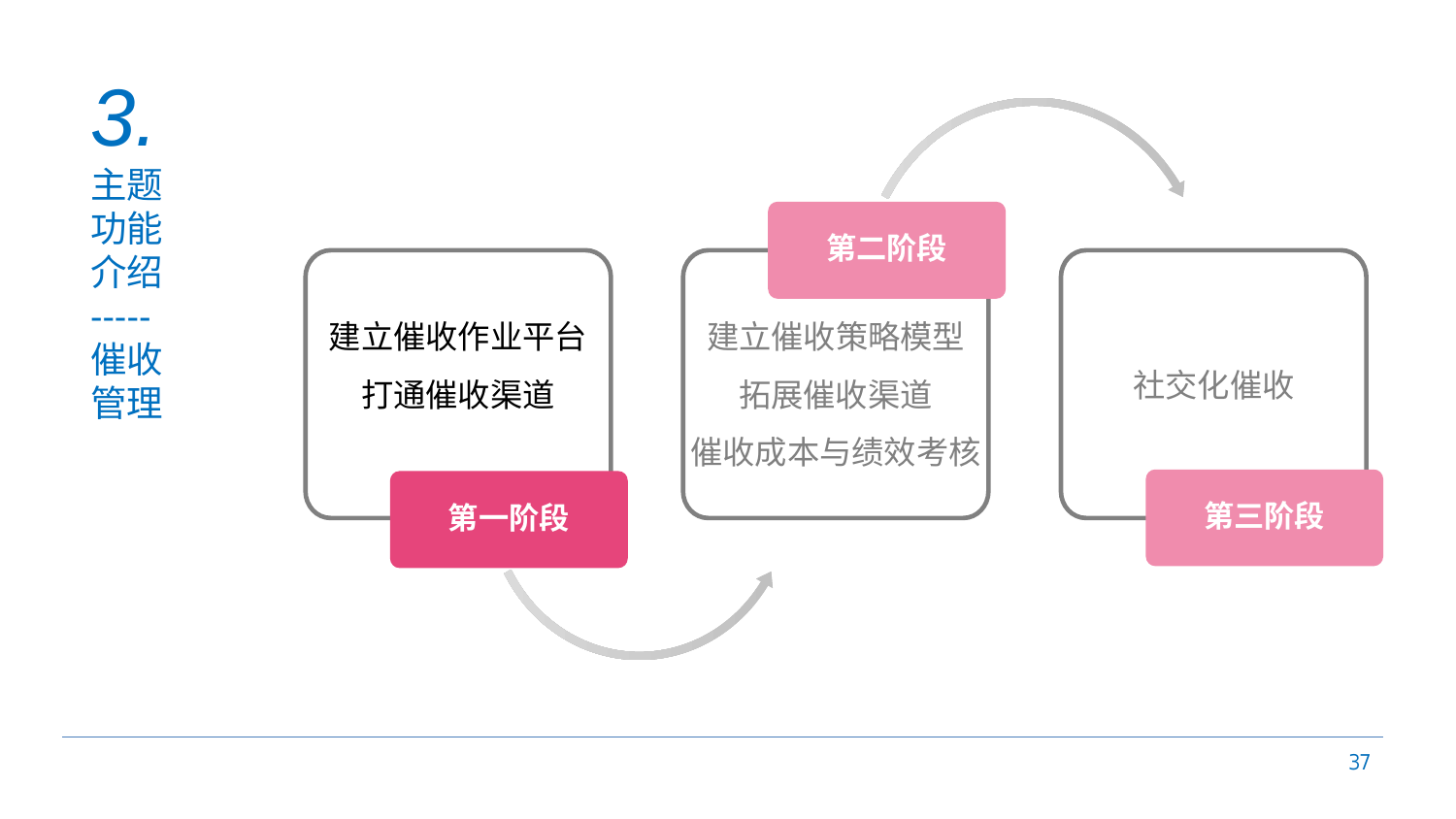

# 3. 主题 功能 介绍 ----- 催收 管理

第二阶段
建立催收作业平台
打通催收渠道

建立催收策略模型
拓展催收渠道
催收成本与绩效考核
社交化催收

第三阶段
第一阶段
37